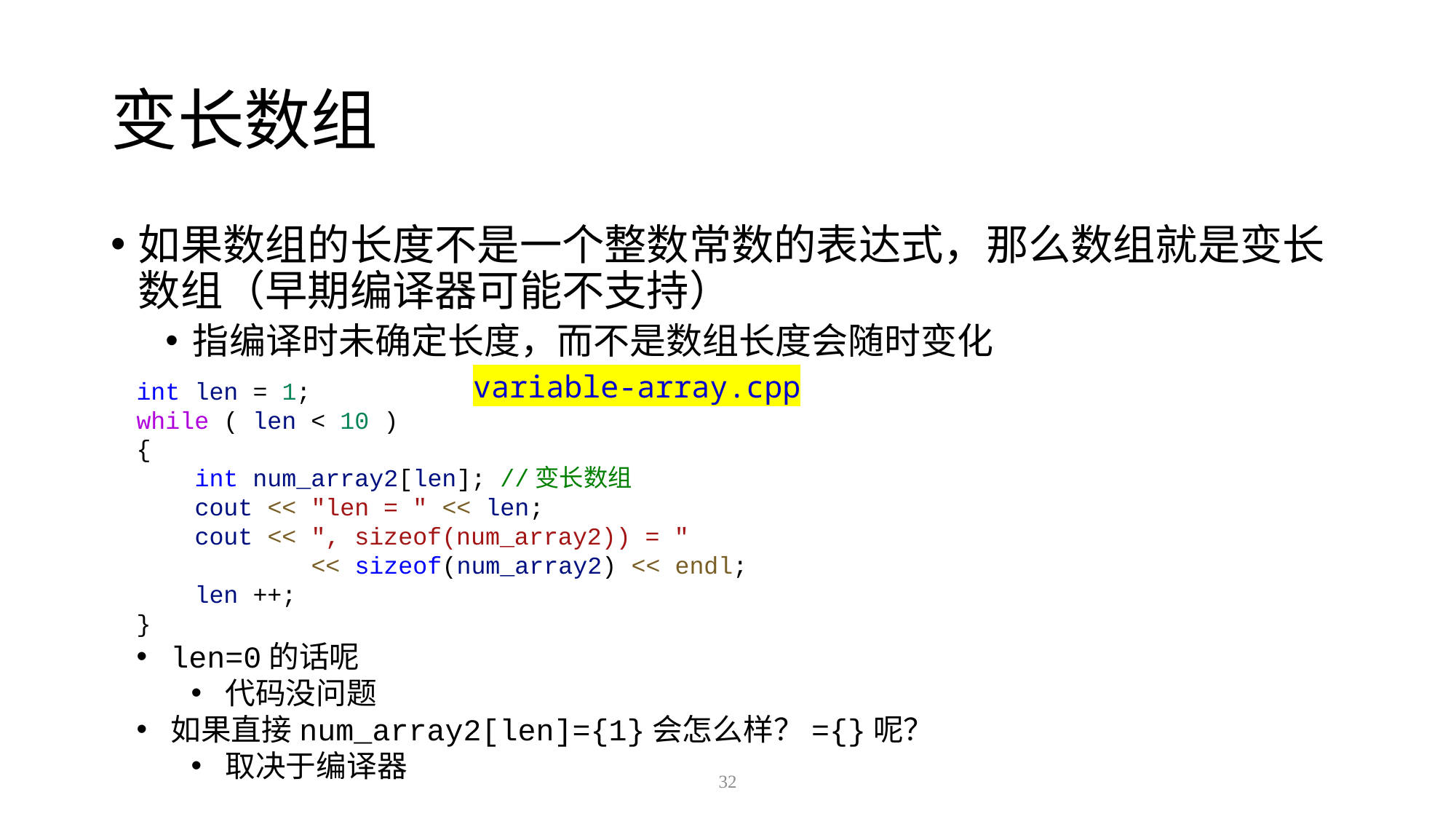

# 变长数组
如果数组的长度不是一个整数常数的表达式，那么数组就是变长数组（早期编译器可能不支持）
指编译时未确定长度，而不是数组长度会随时变化
variable-array.cpp
int len = 1;
while ( len < 10 )
{
    int num_array2[len]; //变长数组
    cout << "len = " << len;
    cout << ", sizeof(num_array2)) = "
            << sizeof(num_array2) << endl;
    len ++;
}
len=0的话呢
代码没问题
如果直接num_array2[len]={1}会怎么样？={}呢？
取决于编译器
32